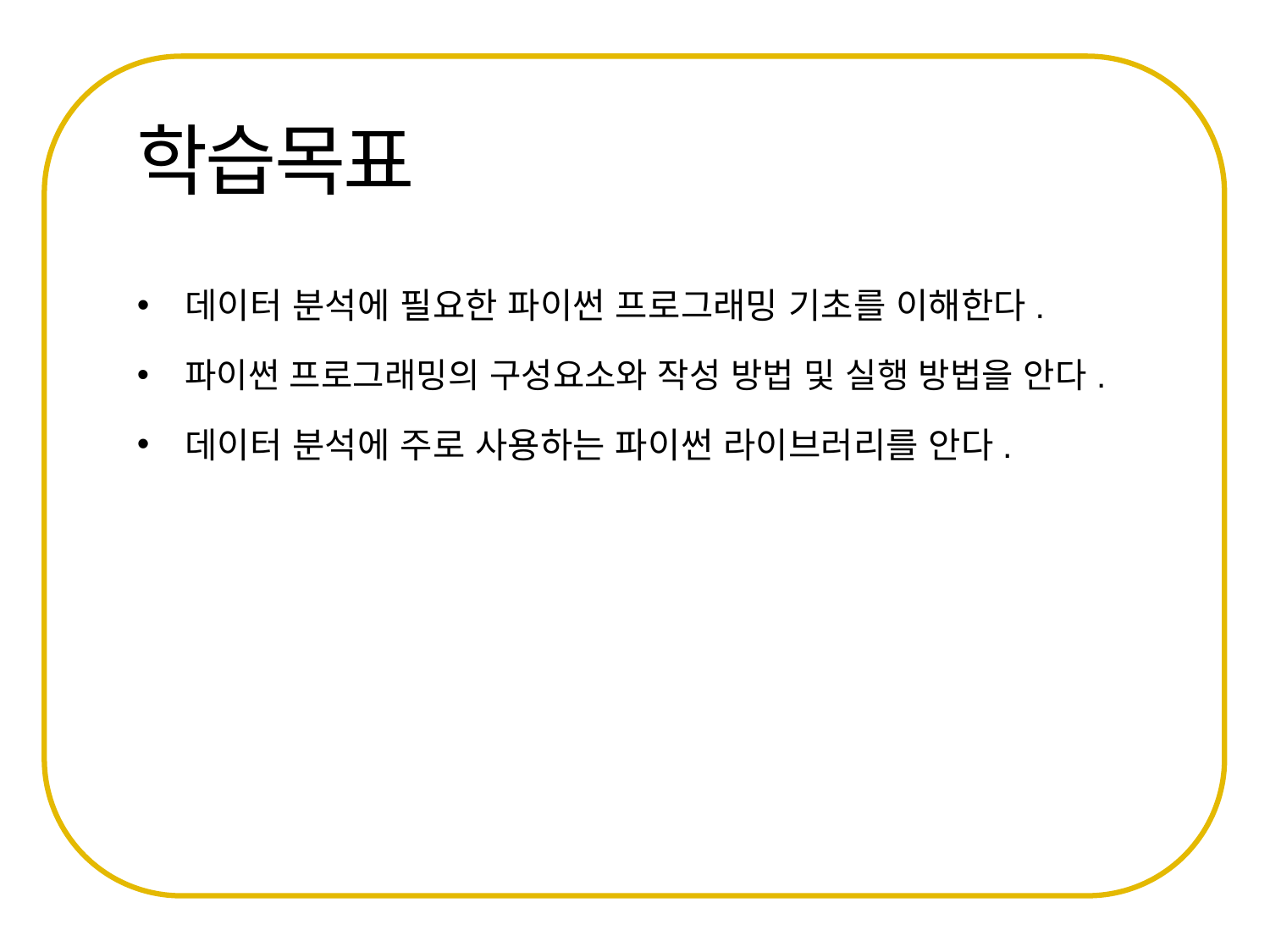

데이터 분석에 필요한 파이썬 프로그래밍 기초를 이해한다.
파이썬 프로그래밍의 구성요소와 작성 방법 및 실행 방법을 안다.
데이터 분석에 주로 사용하는 파이썬 라이브러리를 안다.